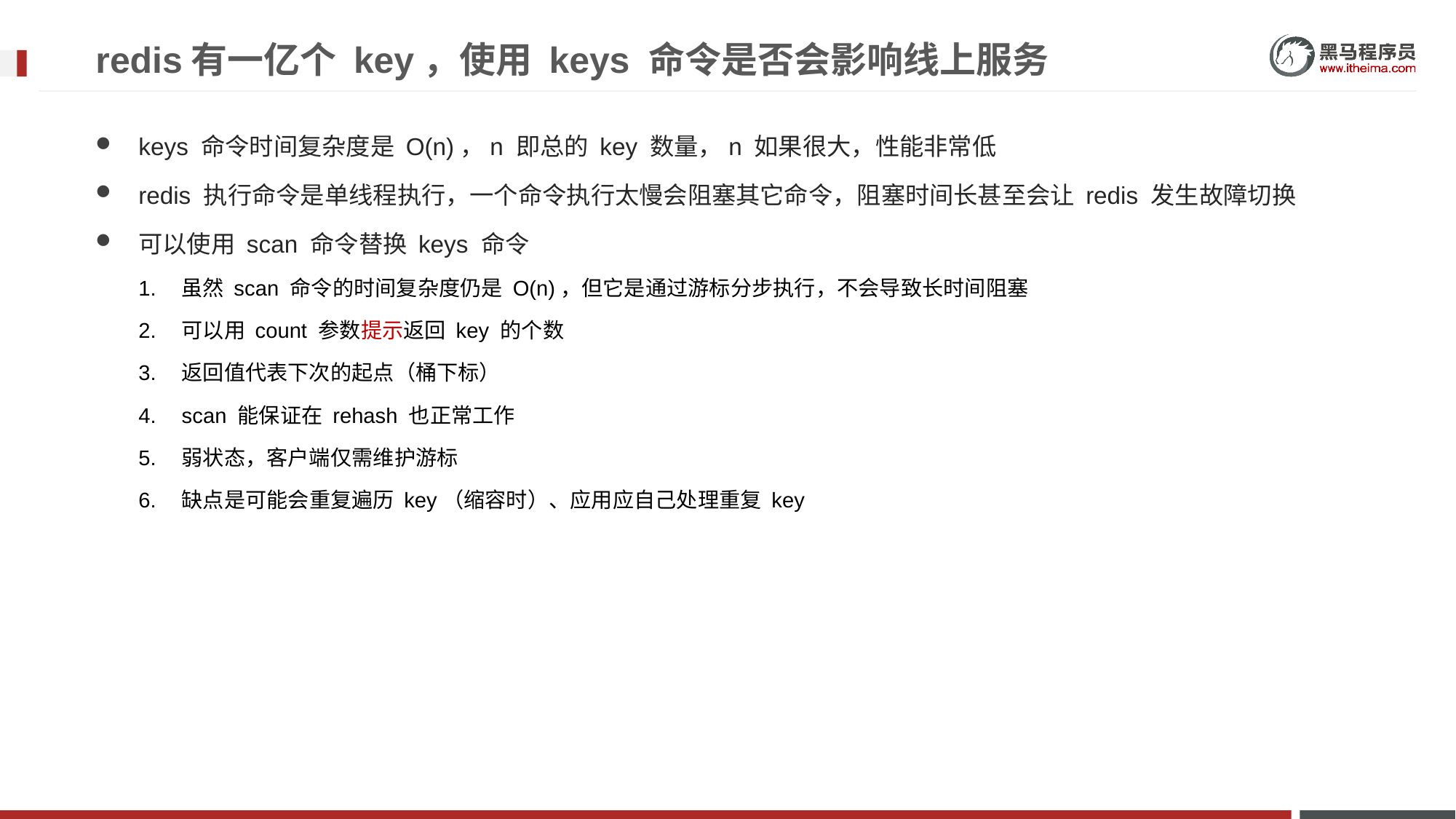

# redis有一亿个 key，使用 keys 命令是否会影响线上服务
keys 命令时间复杂度是 O(n)，n 即总的 key 数量，n 如果很大，性能非常低
redis 执行命令是单线程执行，一个命令执行太慢会阻塞其它命令，阻塞时间长甚至会让 redis 发生故障切换
可以使用 scan 命令替换 keys 命令
虽然 scan 命令的时间复杂度仍是 O(n)，但它是通过游标分步执行，不会导致长时间阻塞
可以用 count 参数提示返回 key 的个数
返回值代表下次的起点（桶下标）
scan 能保证在 rehash 也正常工作
弱状态，客户端仅需维护游标
缺点是可能会重复遍历 key（缩容时）、应用应自己处理重复 key